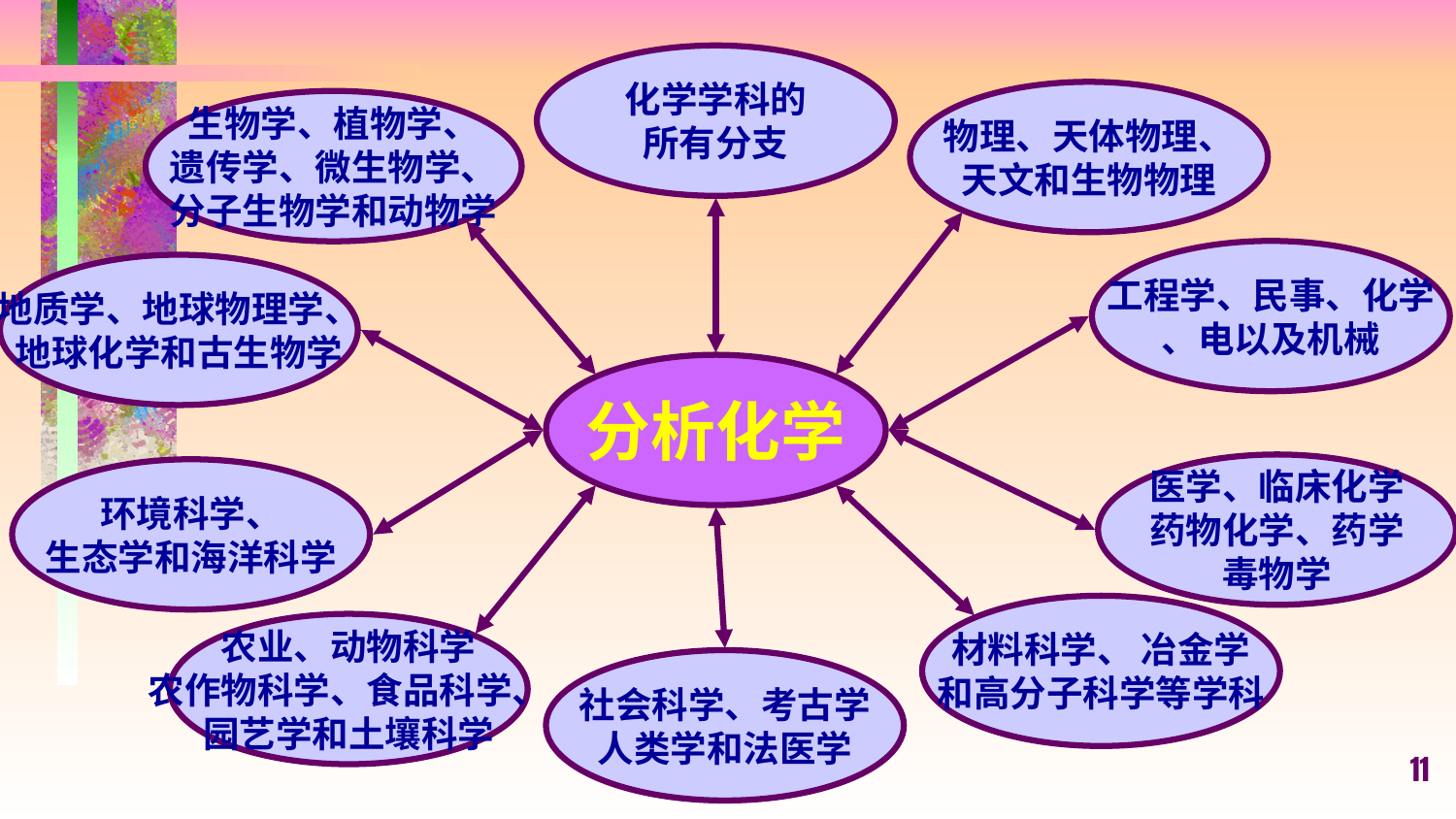

化学学科的
所有分支
物理、天体物理、
天文和生物物理
生物学、植物学、
遗传学、微生物学、
分子生物学和动物学
工程学、民事、化学
、电以及机械
地质学、地球物理学、
地球化学和古生物学
分析化学
医学、临床化学
药物化学、药学
毒物学
环境科学、
生态学和海洋科学
材料科学、 冶金学
和高分子科学等学科
农业、动物科学
农作物科学、食品科学、
园艺学和土壤科学
社会科学、考古学
人类学和法医学
11